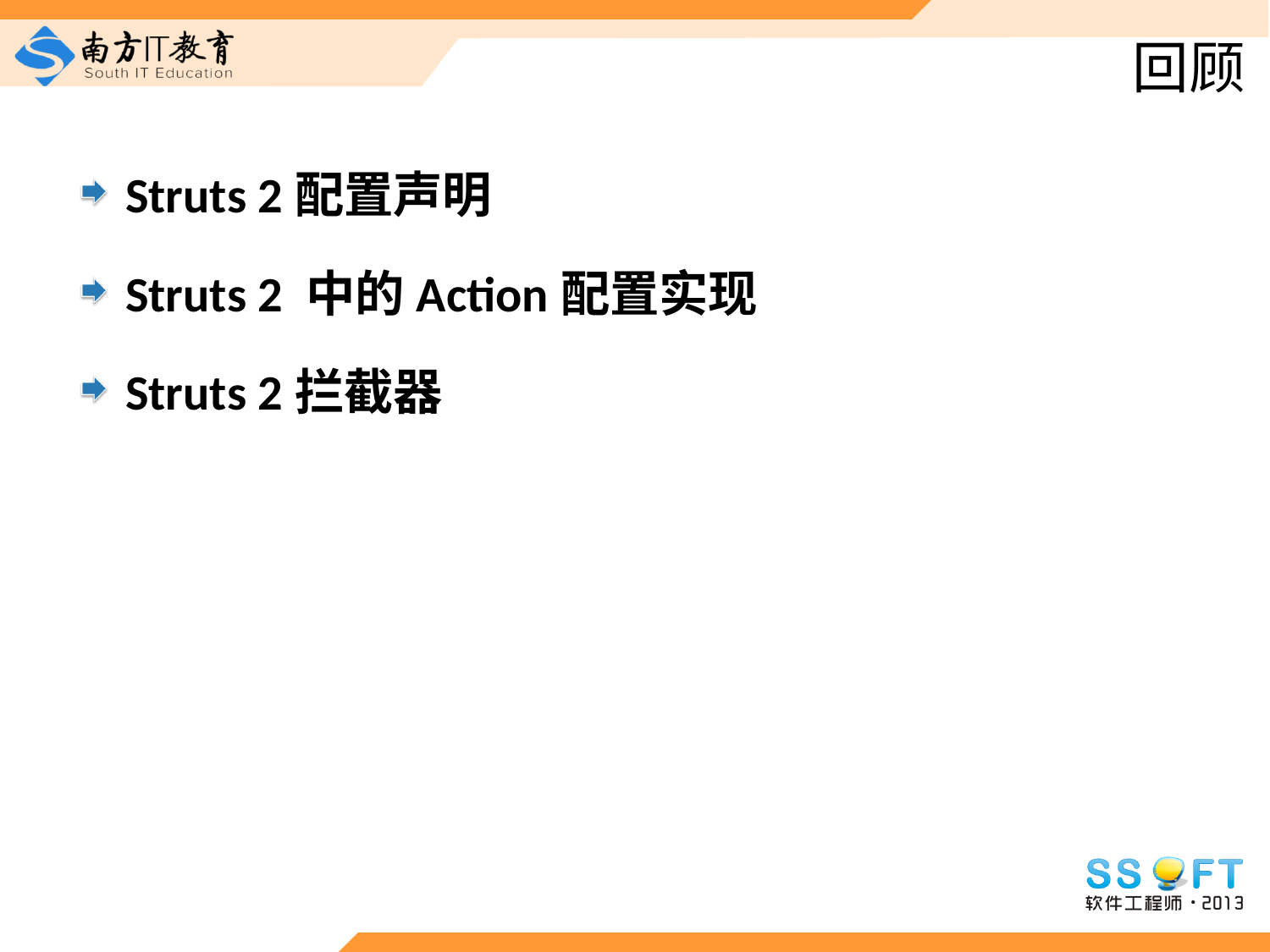

# 回顾
Struts 2配置声明
Struts 2 中的Action配置实现
Struts 2拦截器